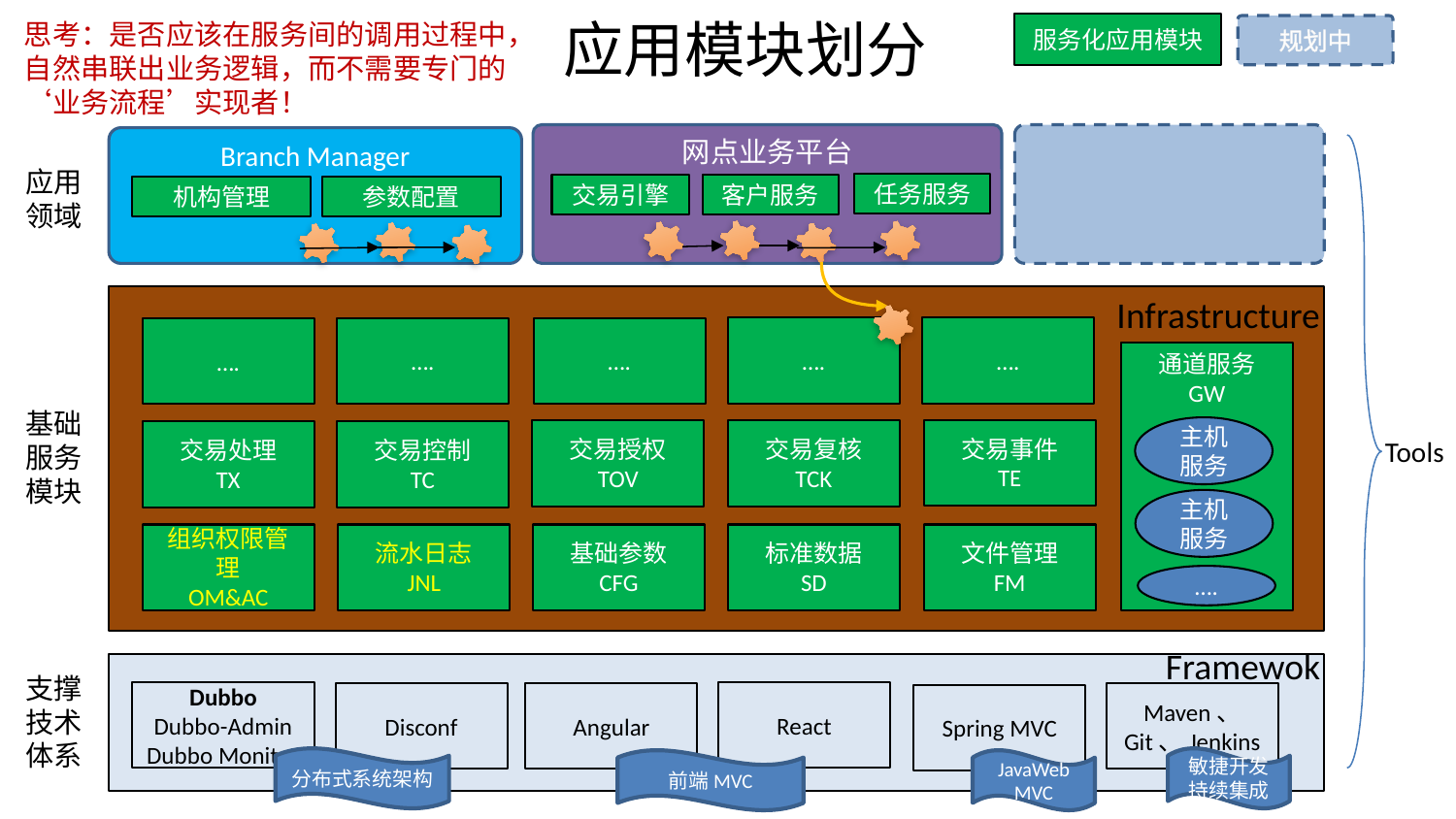

应用模块划分
思考：是否应该在服务间的调用过程中，自然串联出业务逻辑，而不需要专门的‘业务流程’实现者！
服务化应用模块
规划中
网点业务平台

Branch Manager

Tools
应用
领域
任务服务
交易引擎
客户服务
机构管理
参数配置

Infrastructure

….
….
….
….
….
通道服务
GW
主机服务
主机服务
….
基础
服务
模块
交易事件
TE
交易复核
TCK
交易授权
TOV
交易处理
TX
交易控制
TC
组织权限管理
OM&AC
流水日志
JNL
基础参数
CFG
标准数据
SD
文件管理
FM
Framewok

支撑
技术
体系
Dubbo
Dubbo-Admin
Dubbo Monitor
React
Disconf
Angular
Maven、
Git、Jenkins
Spring MVC
分布式系统架构
敏捷开发持续集成
前端MVC
JavaWeb MVC